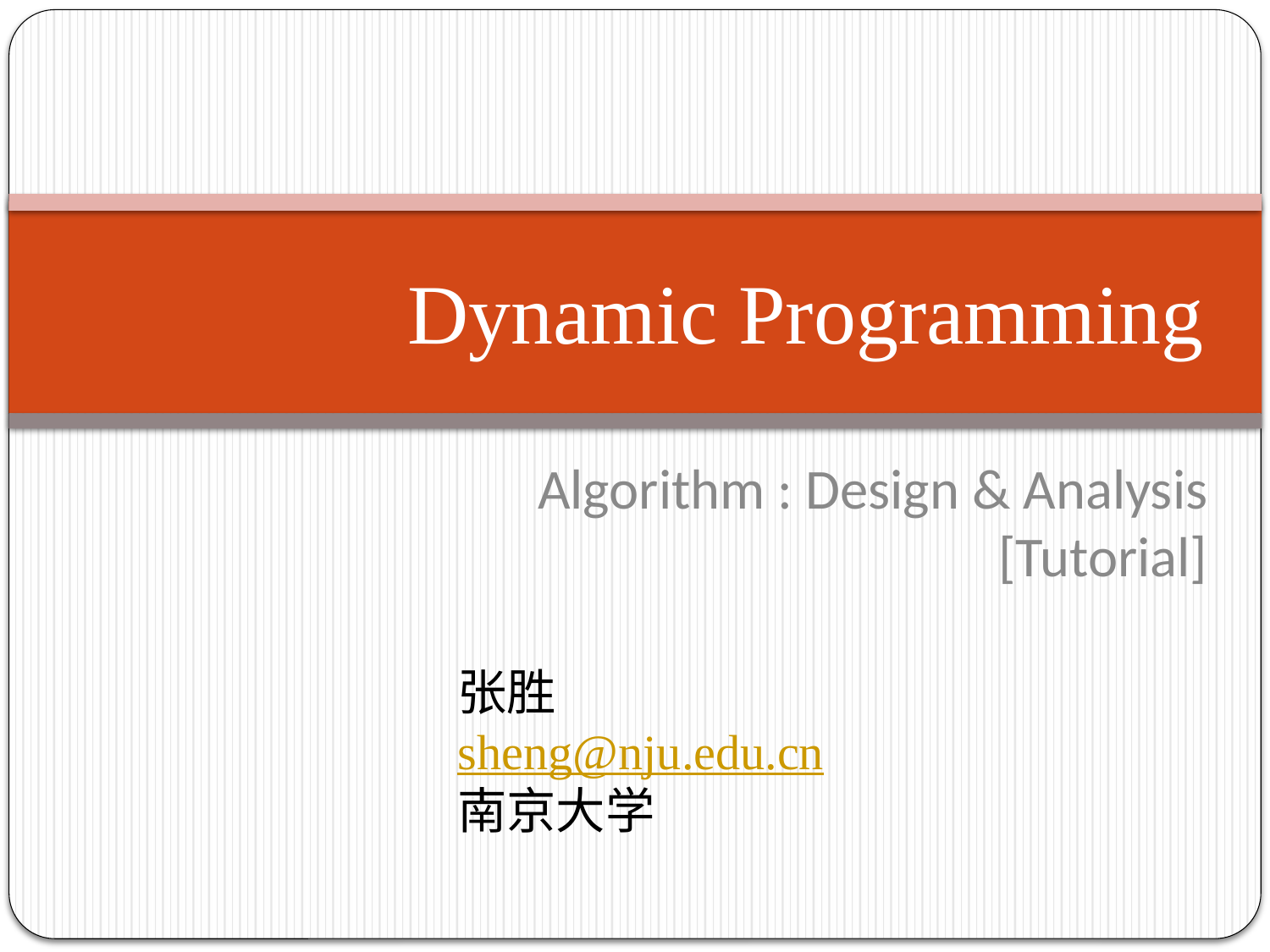

# Dynamic Programming
Algorithm : Design & Analysis [Tutorial]
张胜
sheng@nju.edu.cn
南京大学